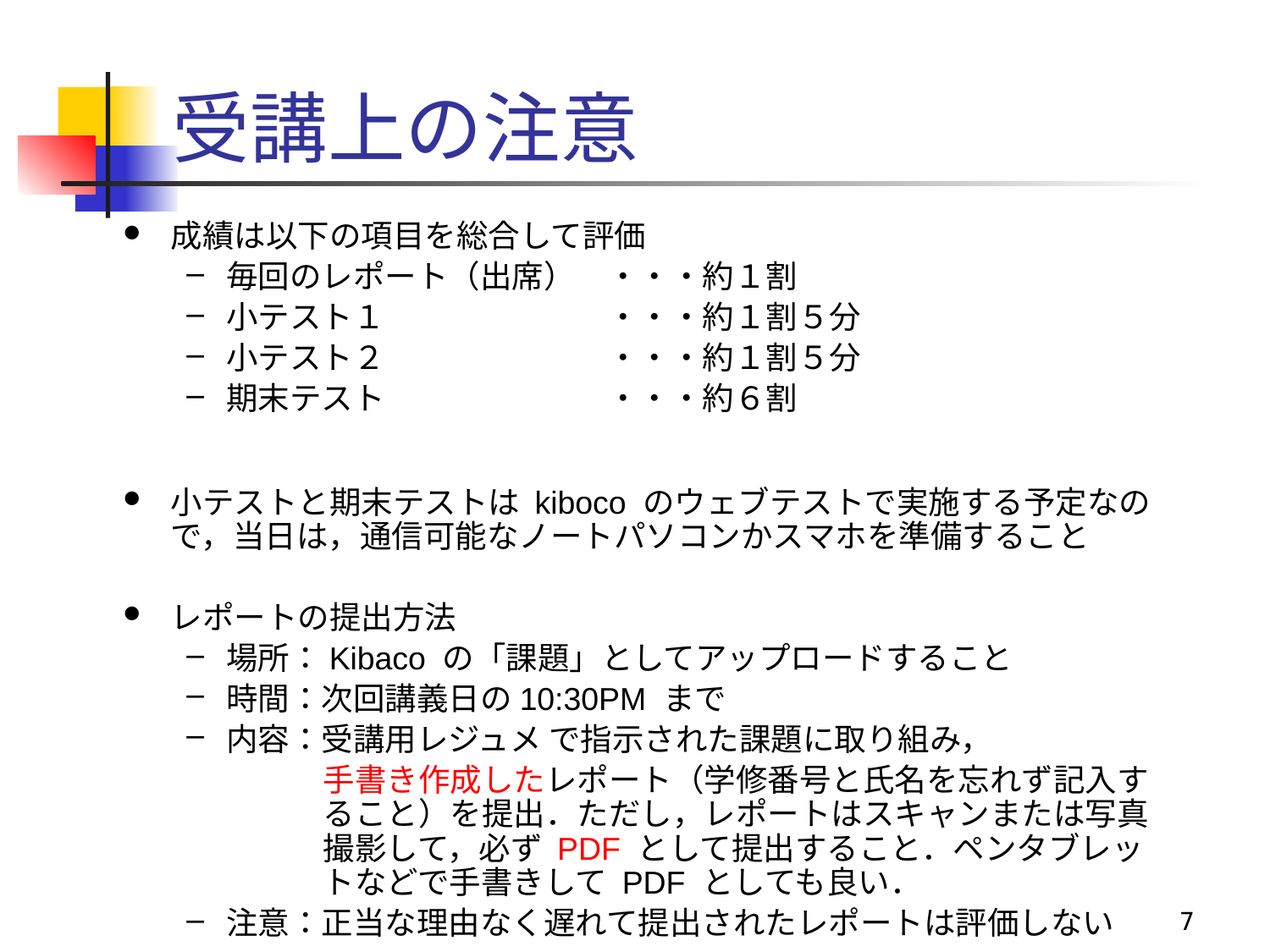

# 受講上の注意
成績は以下の項目を総合して評価
毎回のレポート（出席）	・・・約１割
小テスト１ 		・・・約１割５分
小テスト２ 		・・・約１割５分
期末テスト		・・・約６割

小テストと期末テストは kiboco のウェブテストで実施する予定なので，当日は，通信可能なノートパソコンかスマホを準備すること

レポートの提出方法
場所：Kibaco の「課題」としてアップロードすること
時間：次回講義日の10:30PM まで
内容：受講用レジュメ で指示された課題に取り組み，
手書き作成したレポート（学修番号と氏名を忘れず記入すること）を提出．ただし，レポートはスキャンまたは写真撮影して，必ず PDF として提出すること．ペンタブレットなどで手書きして PDF としても良い．
注意：正当な理由なく遅れて提出されたレポートは評価しない
7